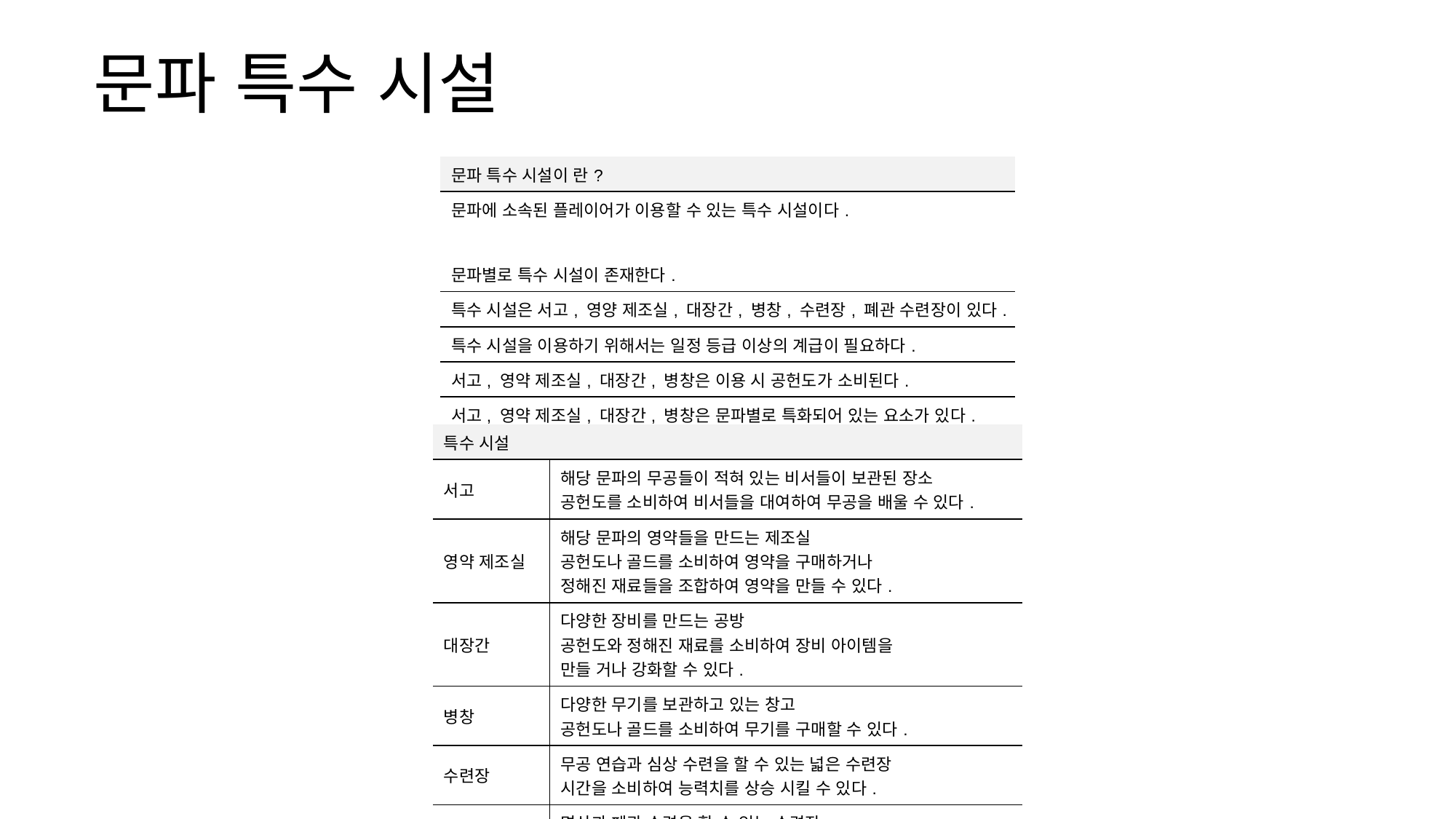

문파 특수 시설
| 문파 특수 시설이 란? |
| --- |
| 문파에 소속된 플레이어가 이용할 수 있는 특수 시설이다. |
|  |
| 문파별로 특수 시설이 존재한다. |
| 특수 시설은 서고, 영양 제조실, 대장간, 병창, 수련장, 폐관 수련장이 있다. |
| 특수 시설을 이용하기 위해서는 일정 등급 이상의 계급이 필요하다. |
| 서고, 영약 제조실, 대장간, 병창은 이용 시 공헌도가 소비된다. |
| 서고, 영약 제조실, 대장간, 병창은 문파별로 특화되어 있는 요소가 있다. |
| 특수 시설 |  |
| --- | --- |
| 서고 | 해당 문파의 무공들이 적혀 있는 비서들이 보관된 장소 공헌도를 소비하여 비서들을 대여하여 무공을 배울 수 있다. |
| 영약 제조실 | 해당 문파의 영약들을 만드는 제조실 공헌도나 골드를 소비하여 영약을 구매하거나 정해진 재료들을 조합하여 영약을 만들 수 있다. |
| 대장간 | 다양한 장비를 만드는 공방 공헌도와 정해진 재료를 소비하여 장비 아이템을 만들 거나 강화할 수 있다. |
| 병창 | 다양한 무기를 보관하고 있는 창고 공헌도나 골드를 소비하여 무기를 구매할 수 있다. |
| 수련장 | 무공 연습과 심상 수련을 할 수 있는 넓은 수련장 시간을 소비하여 능력치를 상승 시킬 수 있다. |
| 폐관 수련장 | 명상과 폐관 수련을 할 수 있는 수련장 시간과 음식을 소비하여 능력치를 상승 시킬 수 있다. |